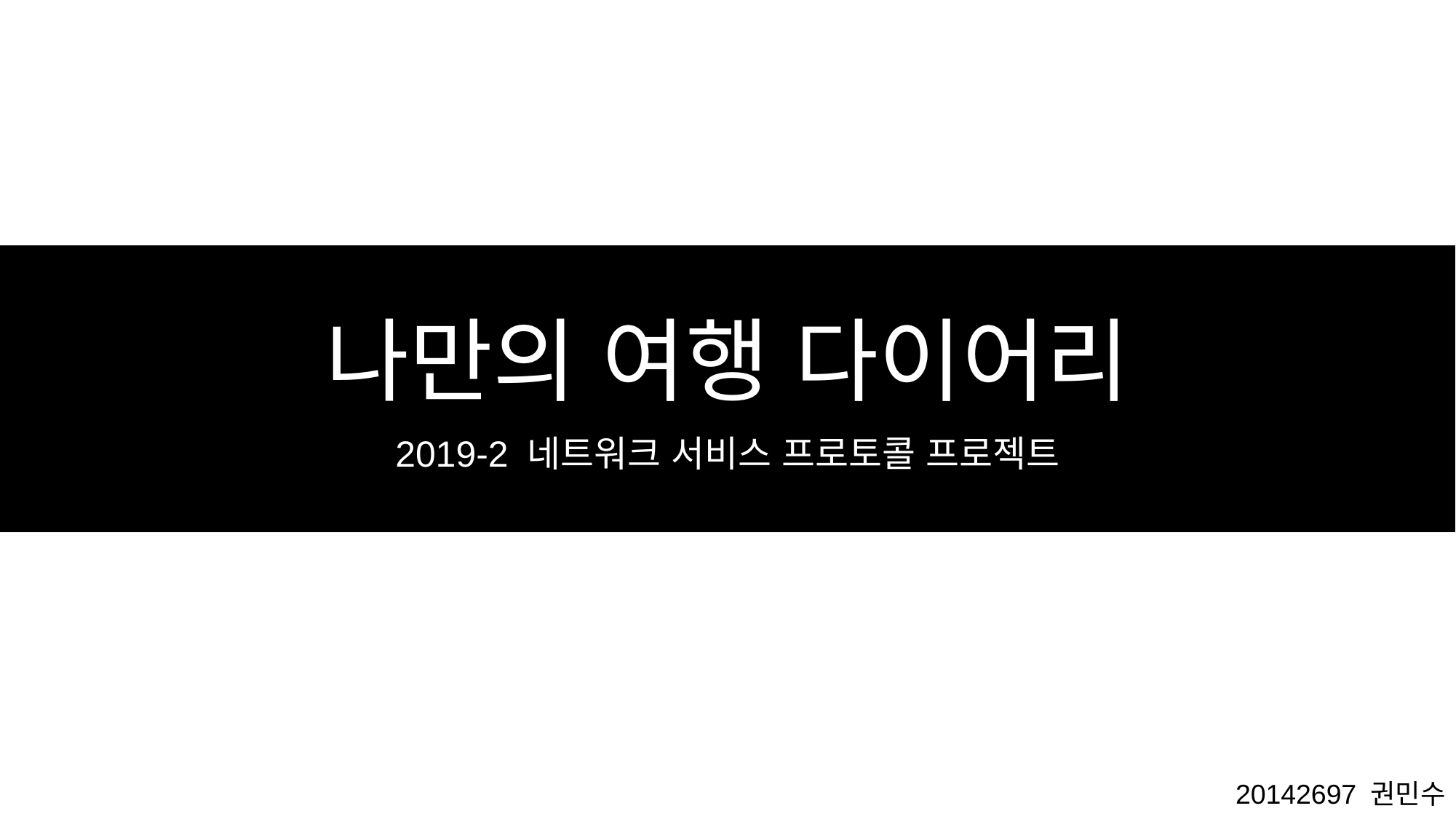

# 나만의 여행 다이어리
2019-2 네트워크 서비스 프로토콜 프로젝트
20142697 권민수